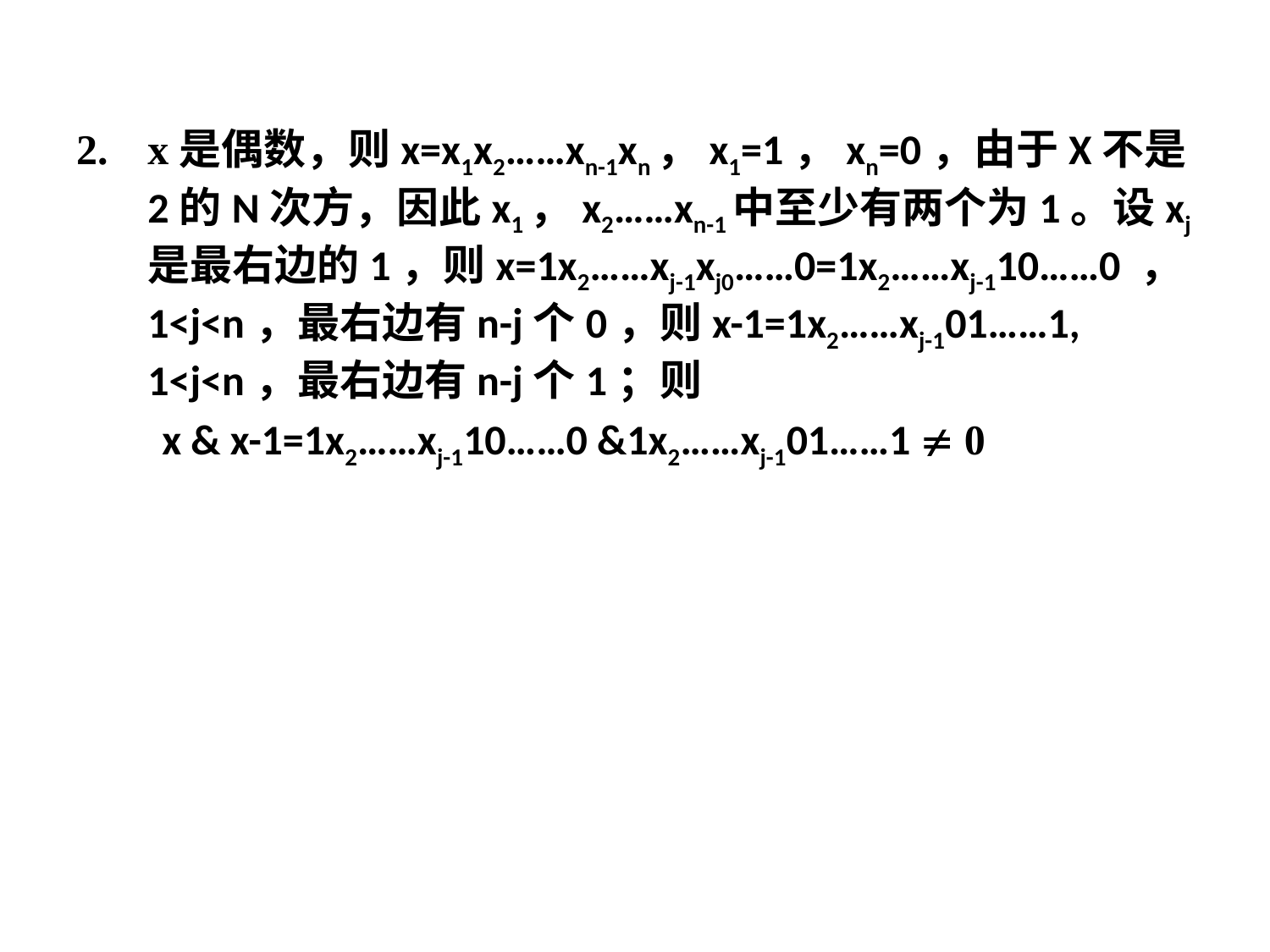

#
x是偶数，则x=x1x2……xn-1xn，x1=1，xn=0，由于X不是2的N次方，因此x1，x2……xn-1中至少有两个为1。设xj是最右边的1，则x=1x2……xj-1xj0……0=1x2……xj-110……0 ，  1<j<n，最右边有n-j个0，则x-1=1x2……xj-101……1, 1<j<n，最右边有n-j个1；则
         x & x-1=1x2……xj-110……0 &1x2……xj-101……1 ≠ 0